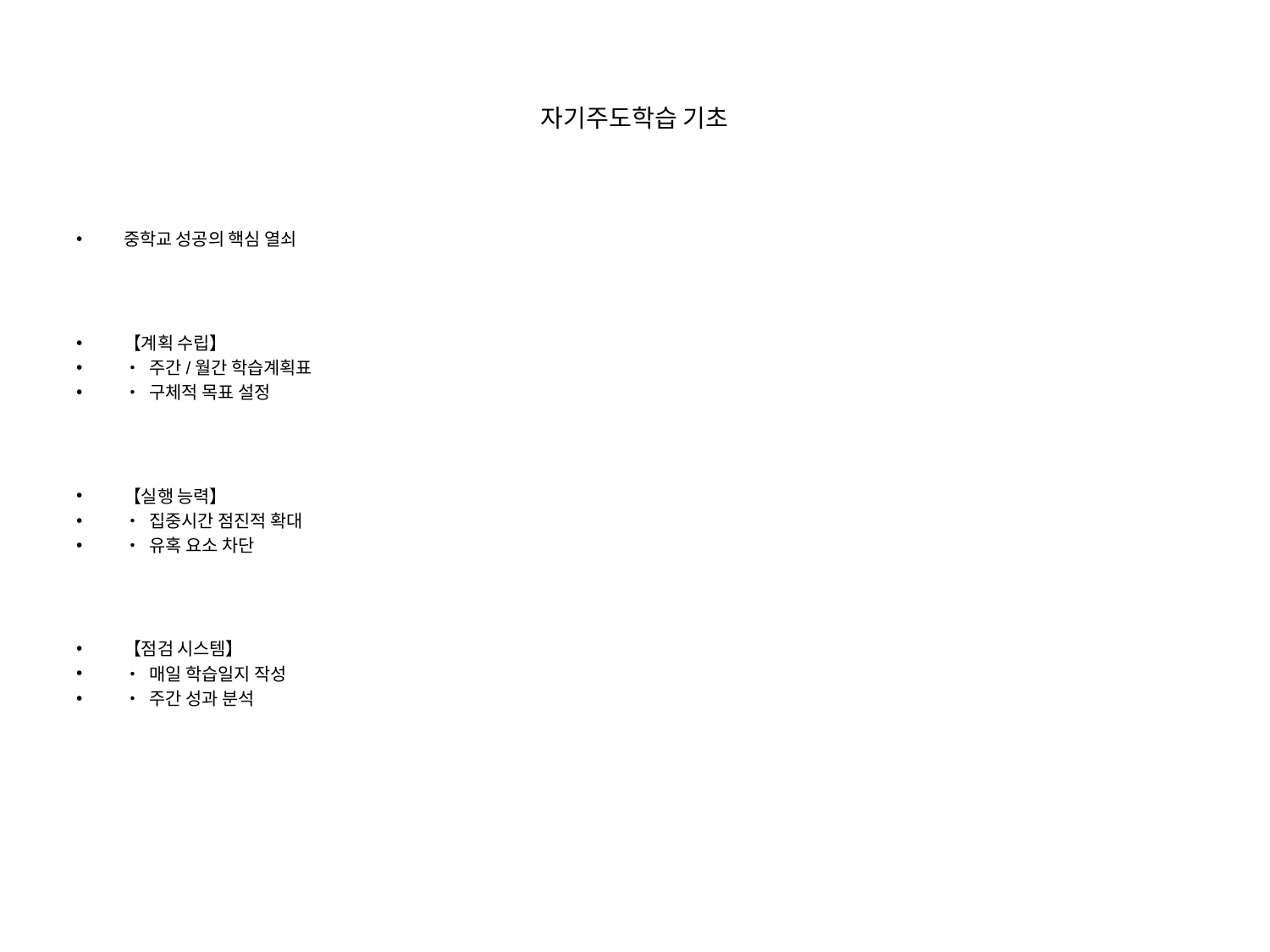

# 자기주도학습 기초
중학교 성공의 핵심 열쇠

【계획 수립】
• 주간/월간 학습계획표
• 구체적 목표 설정

【실행 능력】
• 집중시간 점진적 확대
• 유혹 요소 차단

【점검 시스템】
• 매일 학습일지 작성
• 주간 성과 분석